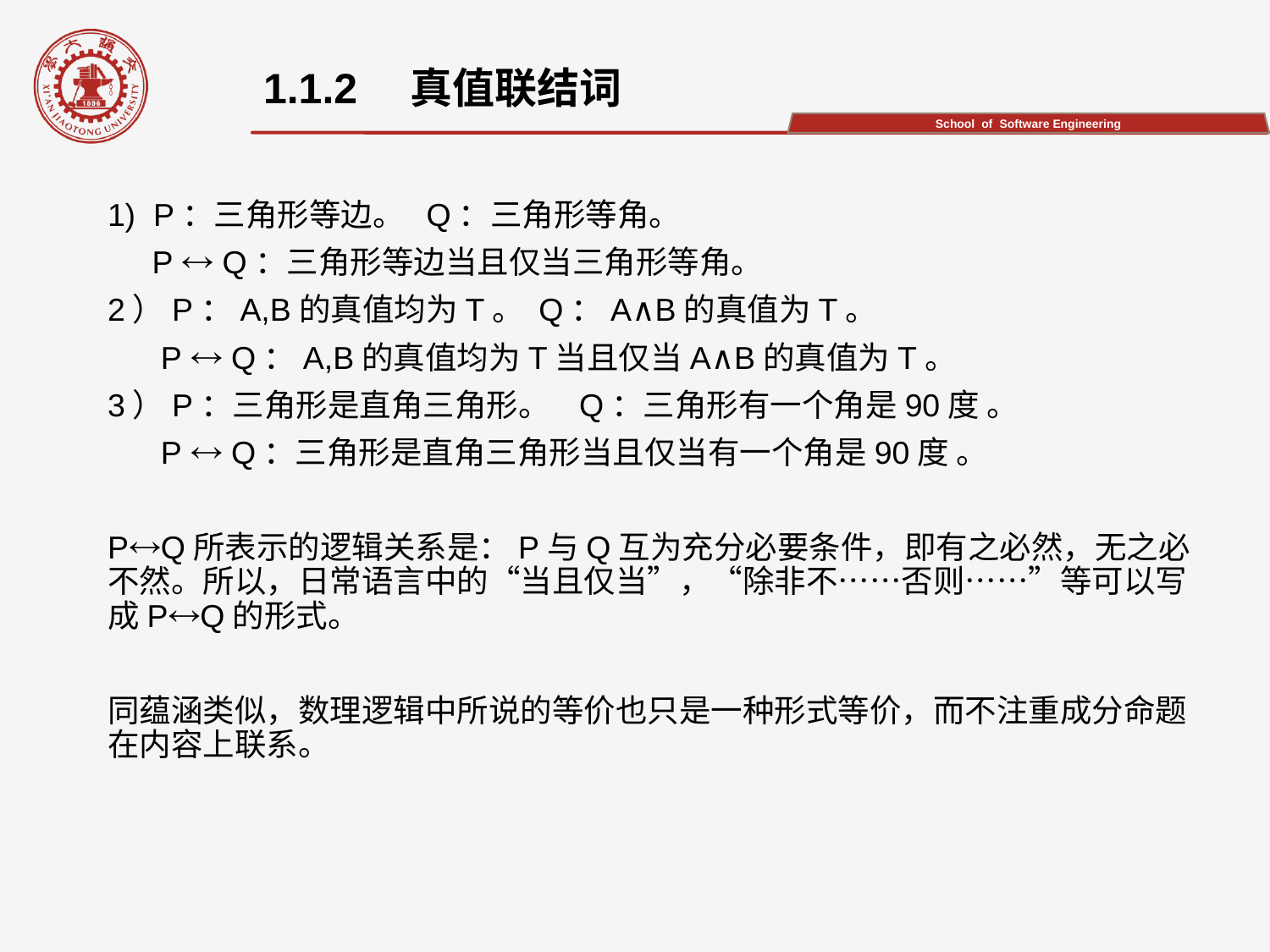

1.1.2　真值联结词
1)  P：三角形等边。  Q：三角形等角。
     P ↔ Q：三角形等边当且仅当三角形等角。
2）P：A,B的真值均为T。 Q：A∧B的真值为T。
      P ↔ Q：A,B的真值均为T当且仅当A∧B的真值为T。
3）P：三角形是直角三角形。   Q：三角形有一个角是90度 。
      P ↔ Q：三角形是直角三角形当且仅当有一个角是90度 。

P↔Q所表示的逻辑关系是：P与Q互为充分必要条件，即有之必然，无之必不然。所以，日常语言中的“当且仅当”，“除非不……否则……”等可以写成P↔Q的形式。

同蕴涵类似，数理逻辑中所说的等价也只是一种形式等价，而不注重成分命题在内容上联系。